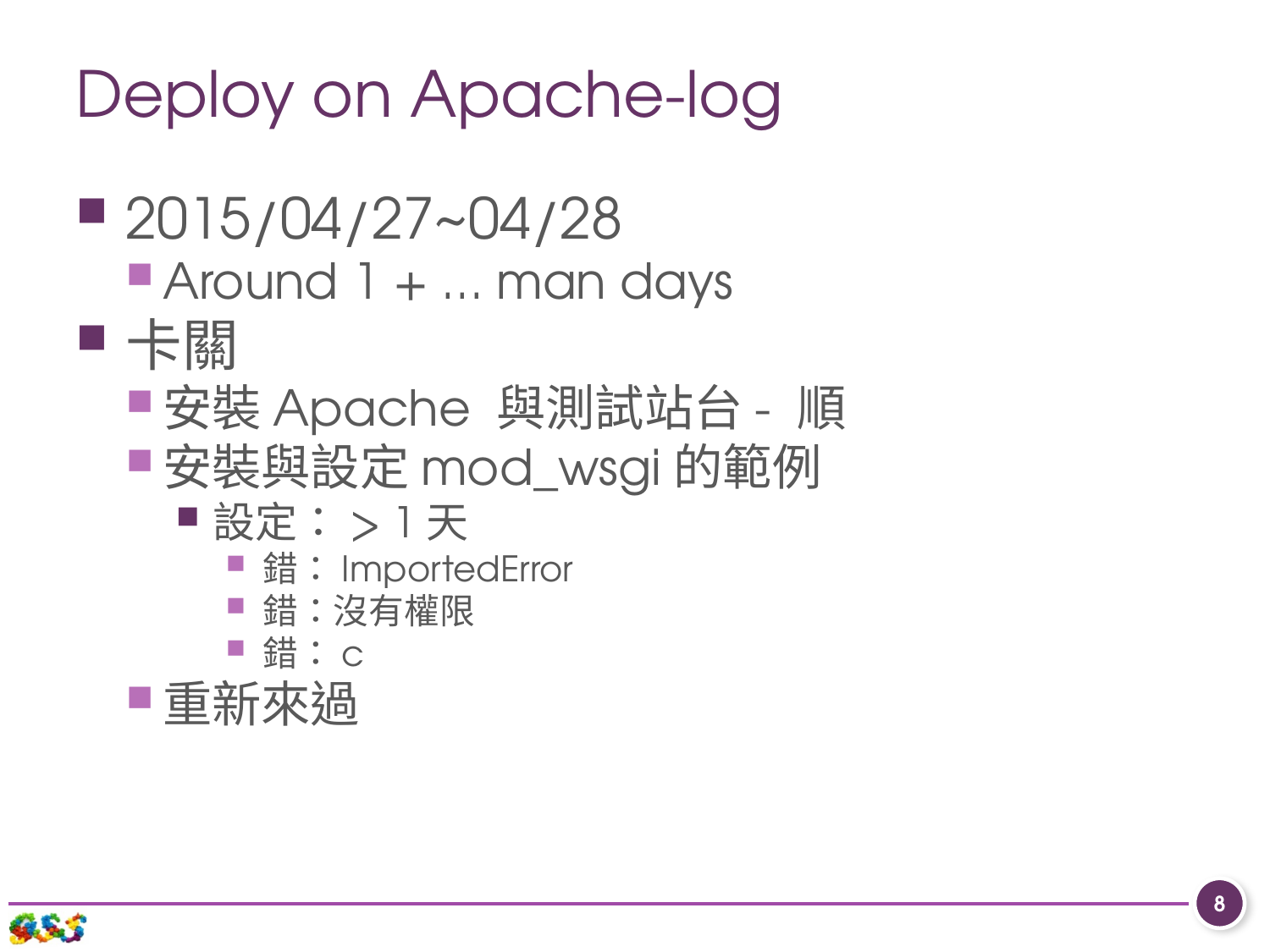

# Deploy on Apache-log
2015/04/27~04/28
Around 1 + … man days
卡關
安裝Apache 與測試站台- 順
安裝與設定mod_wsgi的範例
設定：> 1天
錯：ImportedError
錯：沒有權限
錯：c
重新來過